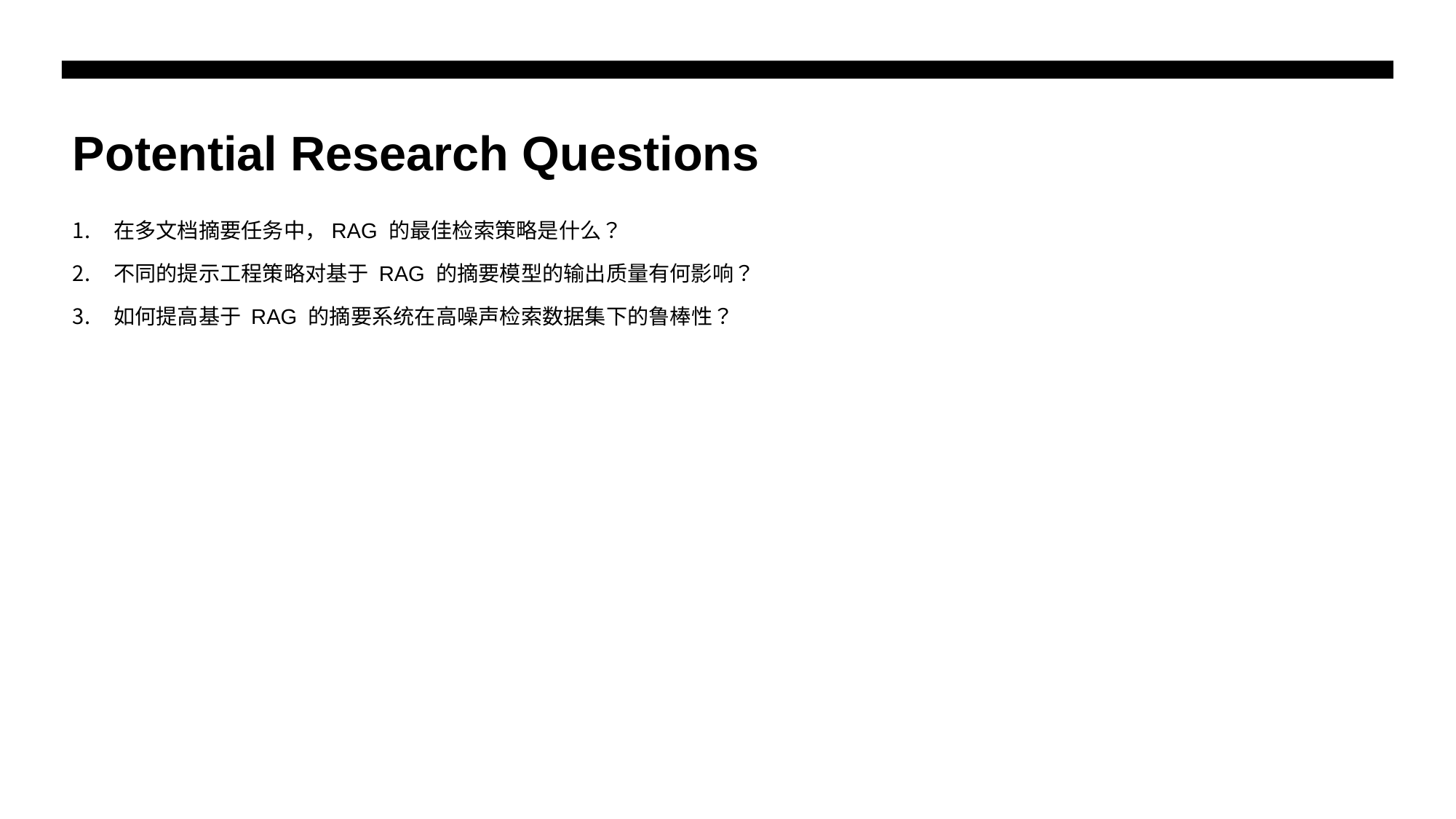

# Potential Research Questions
在多文档摘要任务中，RAG 的最佳检索策略是什么？
不同的提示工程策略对基于 RAG 的摘要模型的输出质量有何影响？
如何提高基于 RAG 的摘要系统在高噪声检索数据集下的鲁棒性？